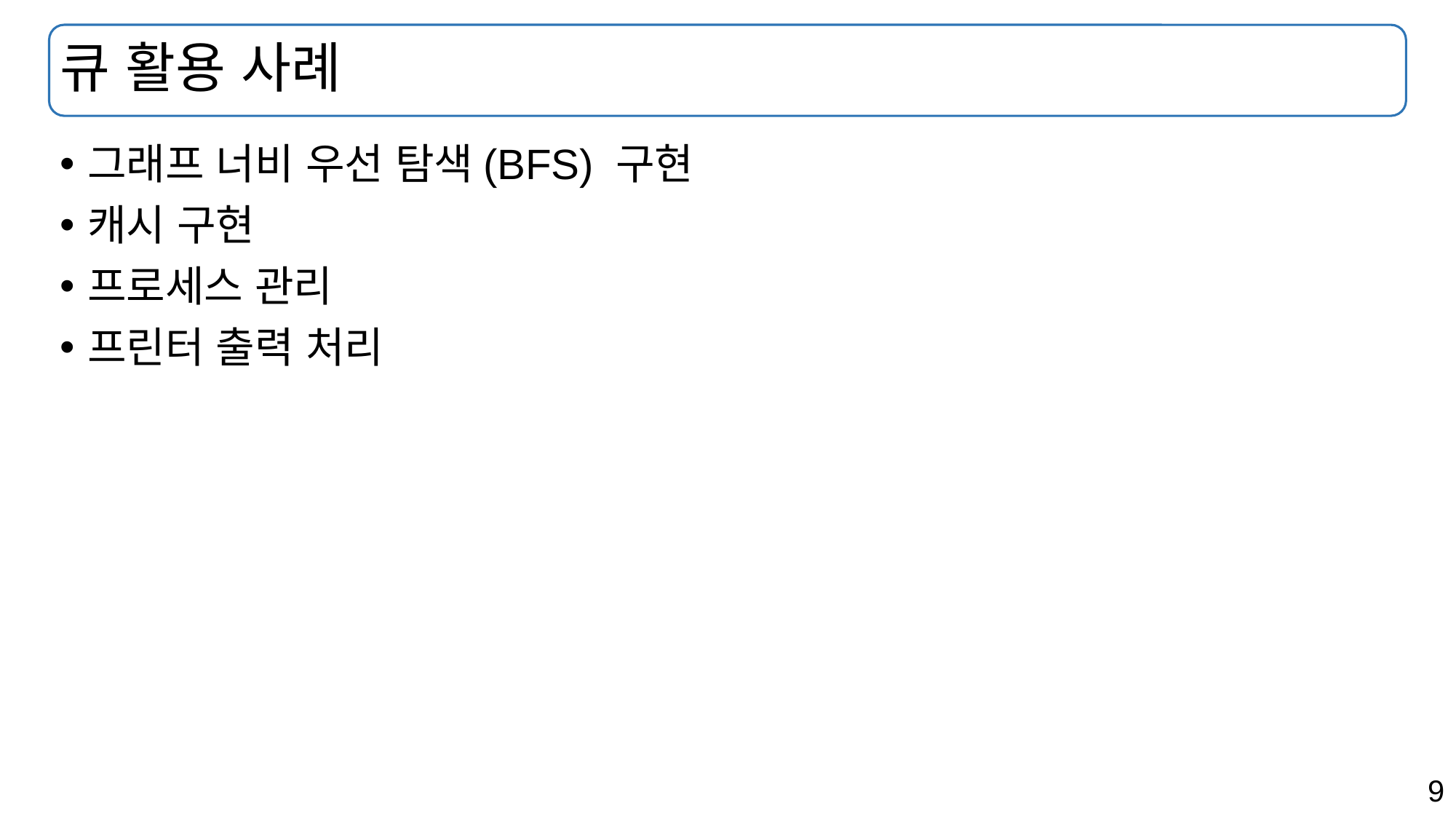

# 큐 활용 사례
그래프 너비 우선 탐색(BFS) 구현
캐시 구현
프로세스 관리
프린터 출력 처리